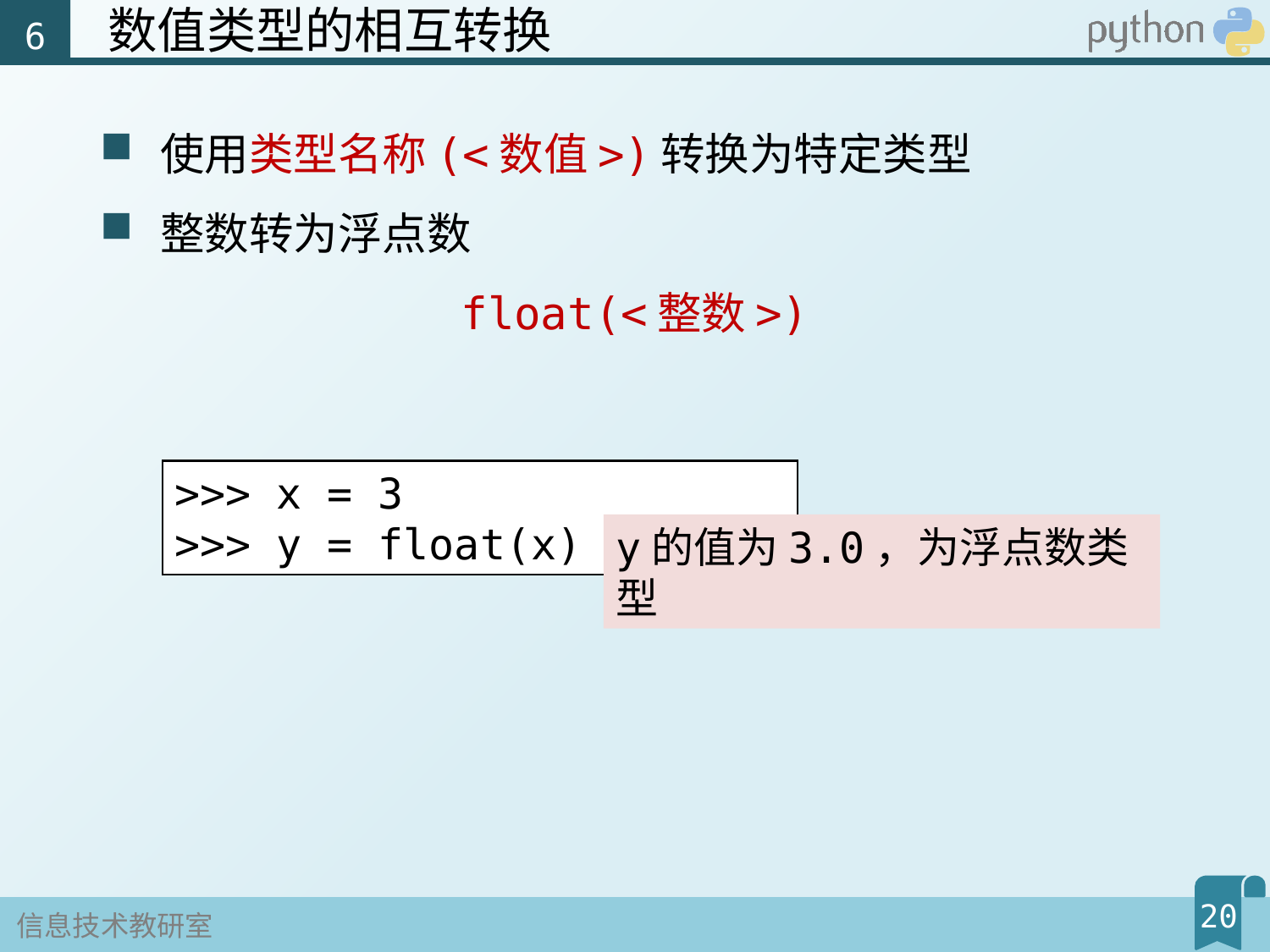

6
# 数值类型的相互转换
使用类型名称(<数值>)转换为特定类型
整数转为浮点数
float(<整数>)
>>> x = 3
>>> y = float(x)
y的值为3.0，为浮点数类型
20